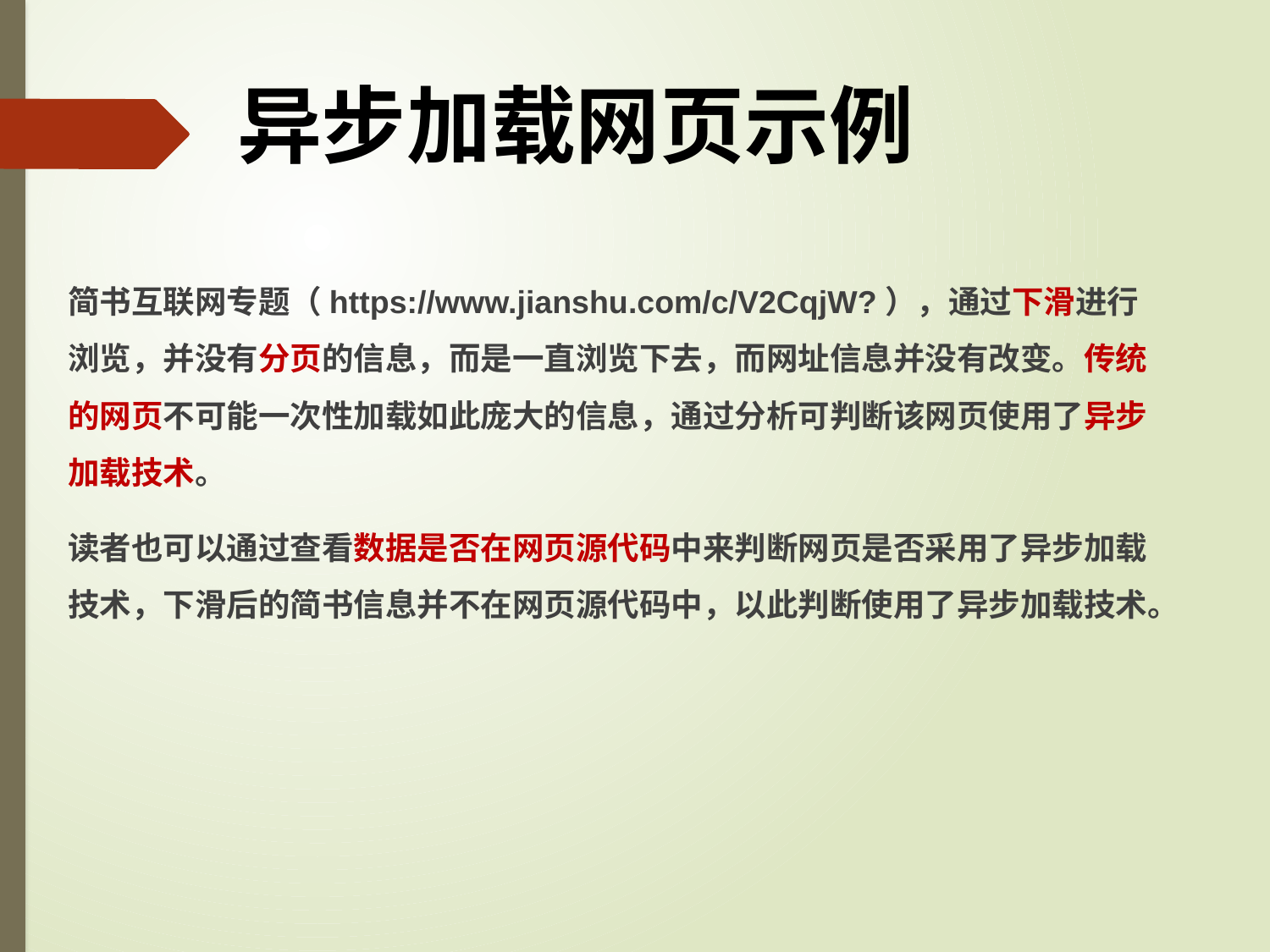

# 异步加载网页示例
简书互联网专题（https://www.jianshu.com/c/V2CqjW?），通过下滑进行浏览，并没有分页的信息，而是一直浏览下去，而网址信息并没有改变。传统的网页不可能一次性加载如此庞大的信息，通过分析可判断该网页使用了异步加载技术。
读者也可以通过查看数据是否在网页源代码中来判断网页是否采用了异步加载技术，下滑后的简书信息并不在网页源代码中，以此判断使用了异步加载技术。